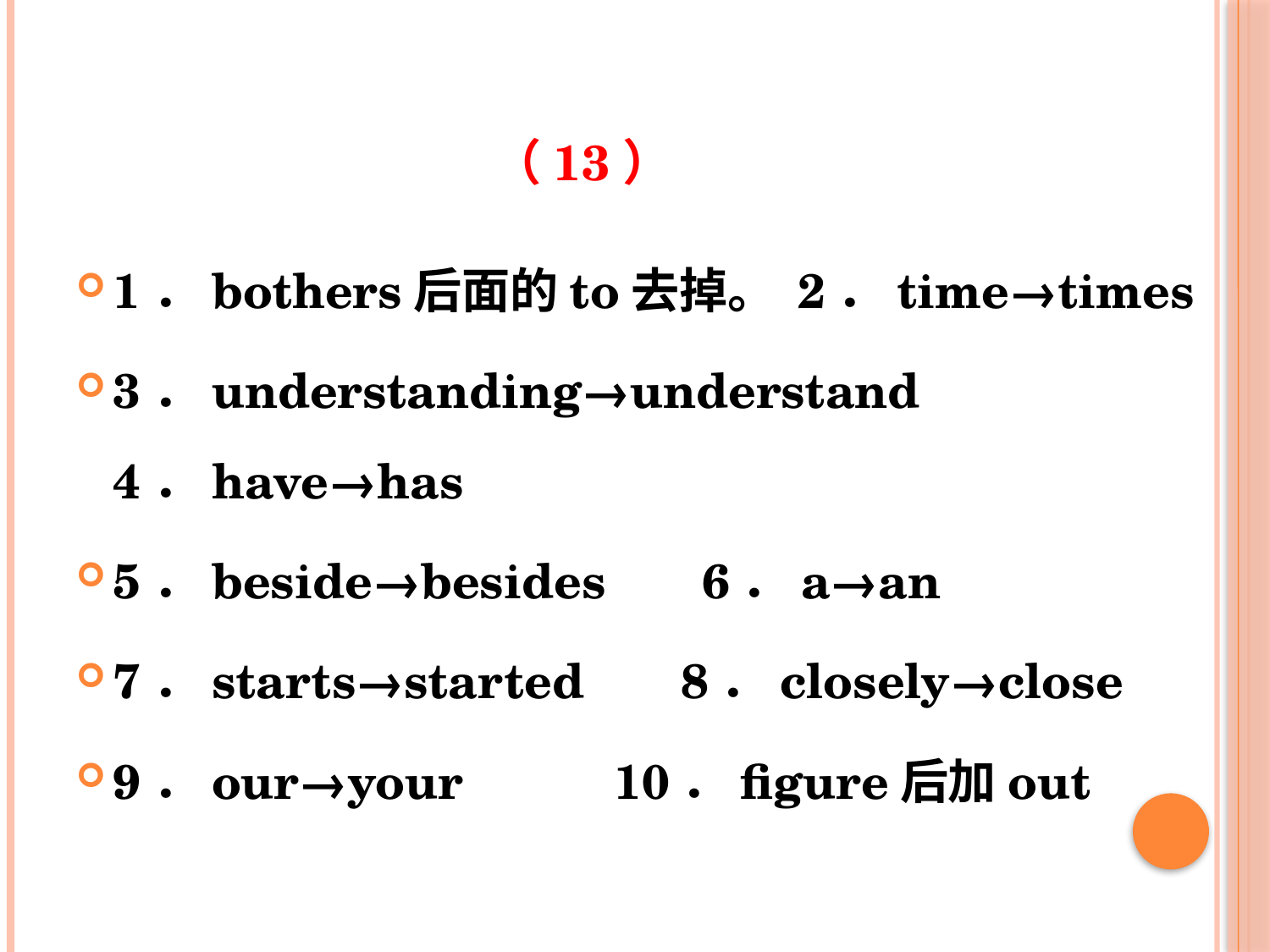

# （13）
1．bothers后面的to去掉。 2．time→times
3．understanding→understand 4．have→has
5．beside→besides       6．a→an
7．starts→started       8．closely→close
9．our→your           10．figure后加out